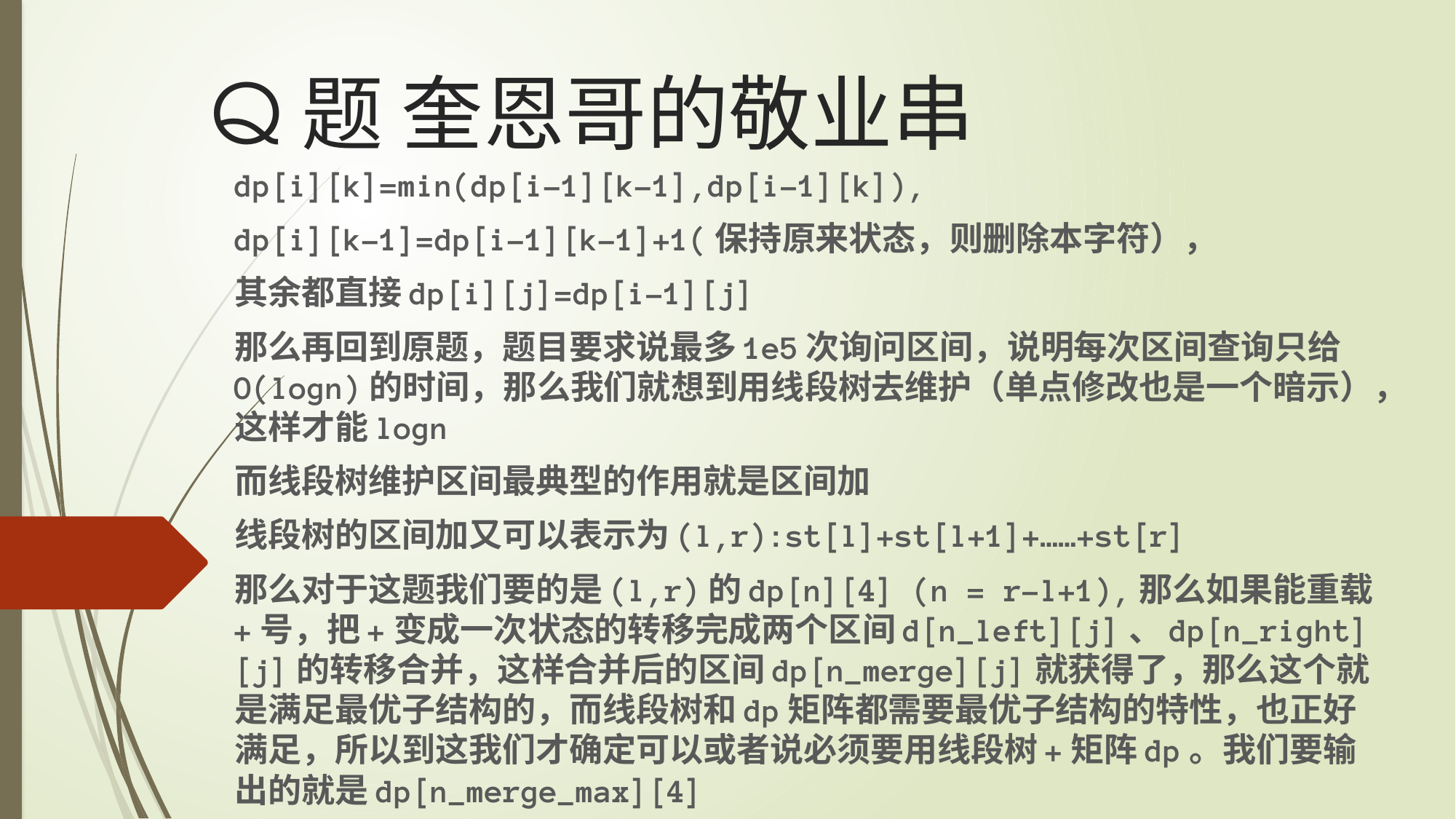

# Q题 奎恩哥的敬业串
dp[i][k]=min(dp[i-1][k-1],dp[i-1][k]),
dp[i][k-1]=dp[i-1][k-1]+1(保持原来状态，则删除本字符），
其余都直接dp[i][j]=dp[i-1][j]
那么再回到原题，题目要求说最多1e5次询问区间，说明每次区间查询只给O(logn)的时间，那么我们就想到用线段树去维护（单点修改也是一个暗示），这样才能logn
而线段树维护区间最典型的作用就是区间加
线段树的区间加又可以表示为(l,r):st[l]+st[l+1]+……+st[r]
那么对于这题我们要的是(l,r)的dp[n][4] (n = r-l+1),那么如果能重载+号，把+变成一次状态的转移完成两个区间d[n_left][j]、dp[n_right][j]的转移合并，这样合并后的区间dp[n_merge][j]就获得了，那么这个就是满足最优子结构的，而线段树和dp矩阵都需要最优子结构的特性，也正好满足，所以到这我们才确定可以或者说必须要用线段树+矩阵dp。我们要输出的就是dp[n_merge_max][4]